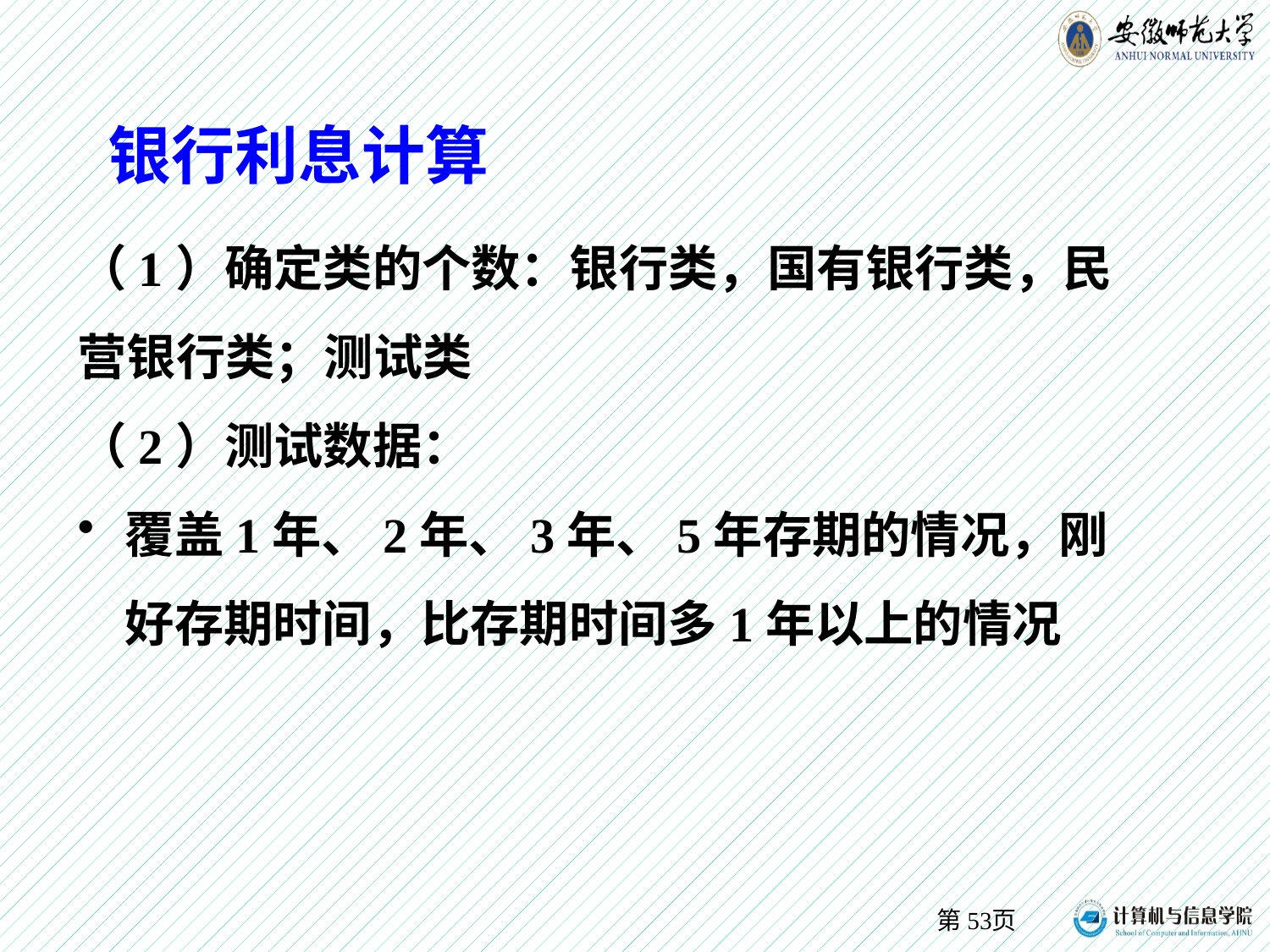

# 银行利息计算
（1）确定类的个数：银行类，国有银行类，民营银行类；测试类
（2）测试数据：
覆盖1年、2年、3年、5年存期的情况，刚好存期时间，比存期时间多1年以上的情况
第53页